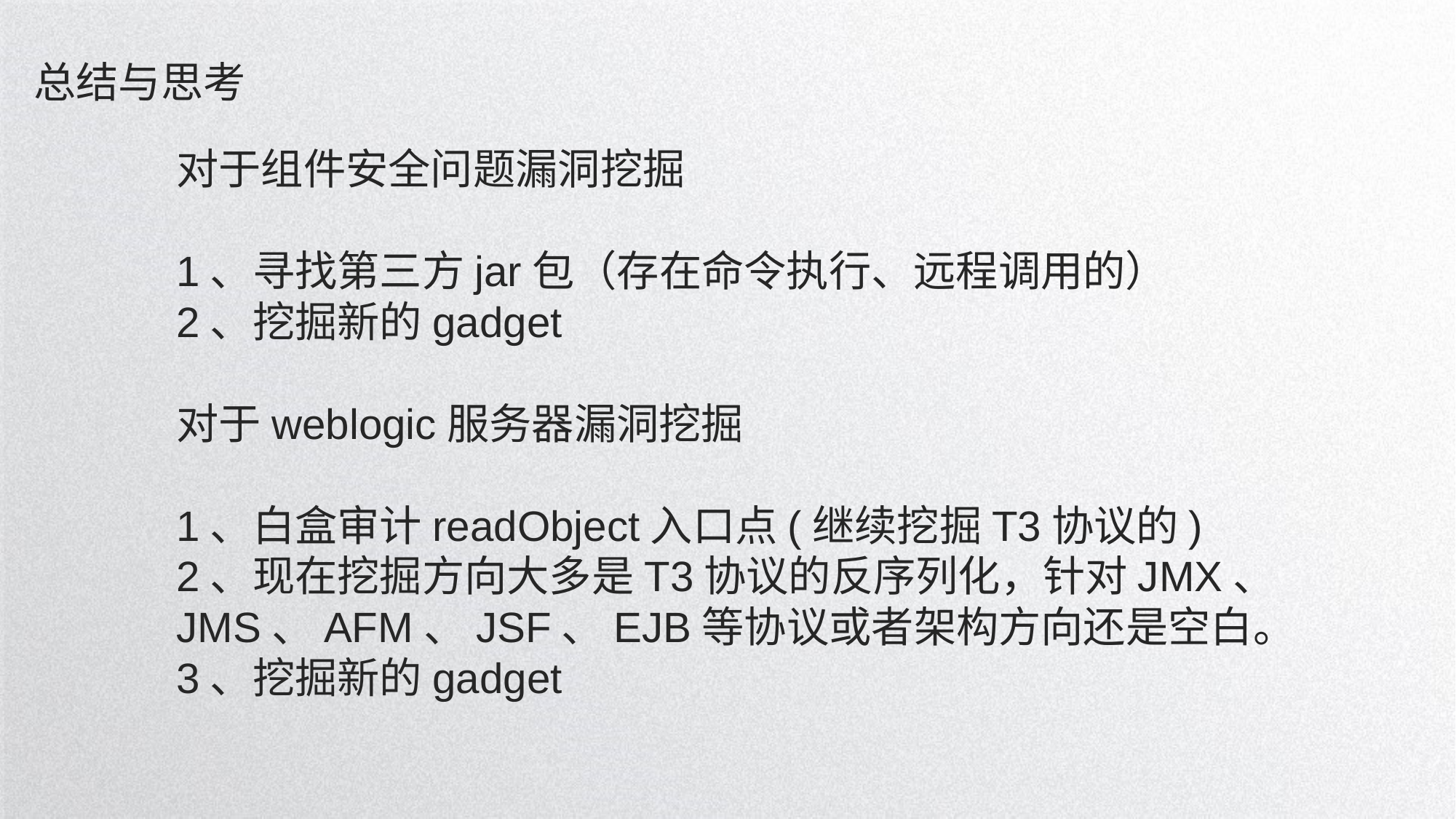

总结与思考

对于组件安全问题漏洞挖掘

1、寻找第三方jar包（存在命令执行、远程调用的）
2、挖掘新的gadget

对于weblogic服务器漏洞挖掘

1、白盒审计readObject入口点(继续挖掘T3协议的)
2、现在挖掘方向大多是T3协议的反序列化，针对JMX、JMS、AFM、JSF、EJB等协议或者架构方向还是空白。
3、挖掘新的gadget